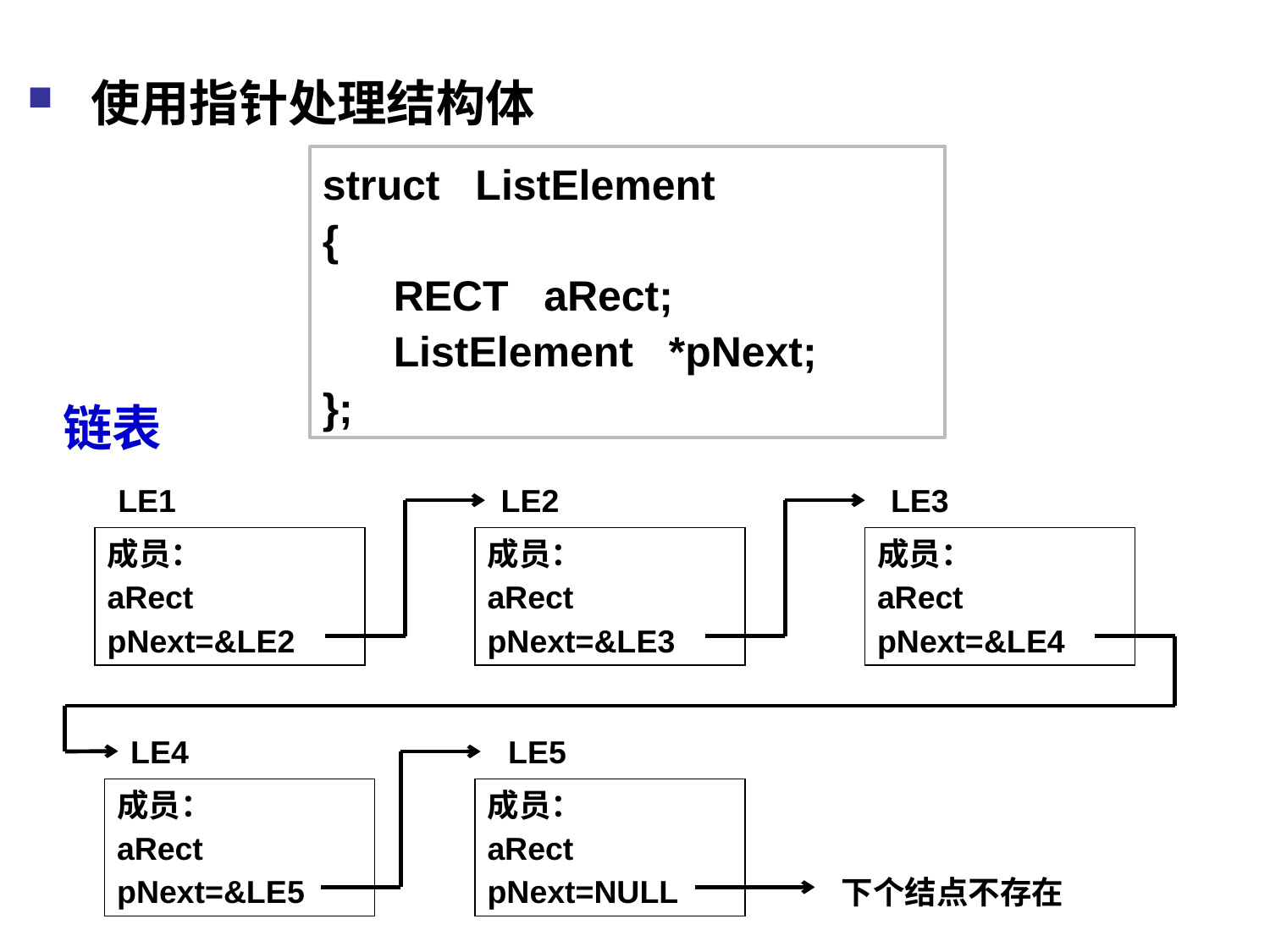

使用指针处理结构体
struct   ListElement
{
      RECT   aRect;
      ListElement   *pNext;
};
链表
LE1
成员：
aRect
pNext=&LE2
LE2
成员：
aRect
pNext=&LE3
LE3
成员：
aRect
pNext=&LE4
LE4
成员：
aRect
pNext=&LE5
LE5
成员：
aRect
pNext=NULL
下个结点不存在